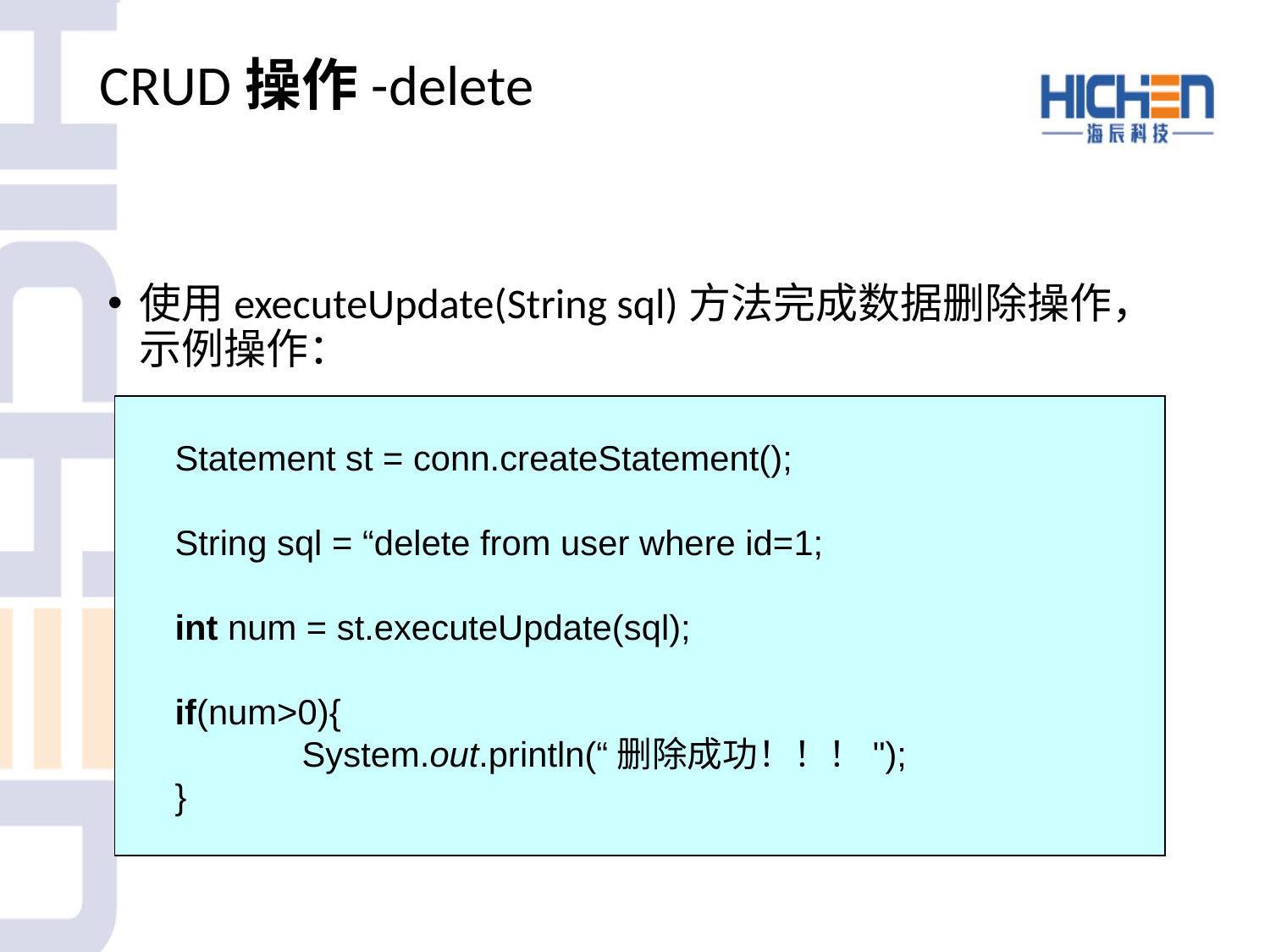

# CRUD操作-delete
使用executeUpdate(String sql)方法完成数据删除操作，示例操作：

	Statement st = conn.createStatement();

	String sql = “delete from user where id=1;

	int num = st.executeUpdate(sql);

	if(num>0){
		System.out.println(“删除成功！！！");
	}